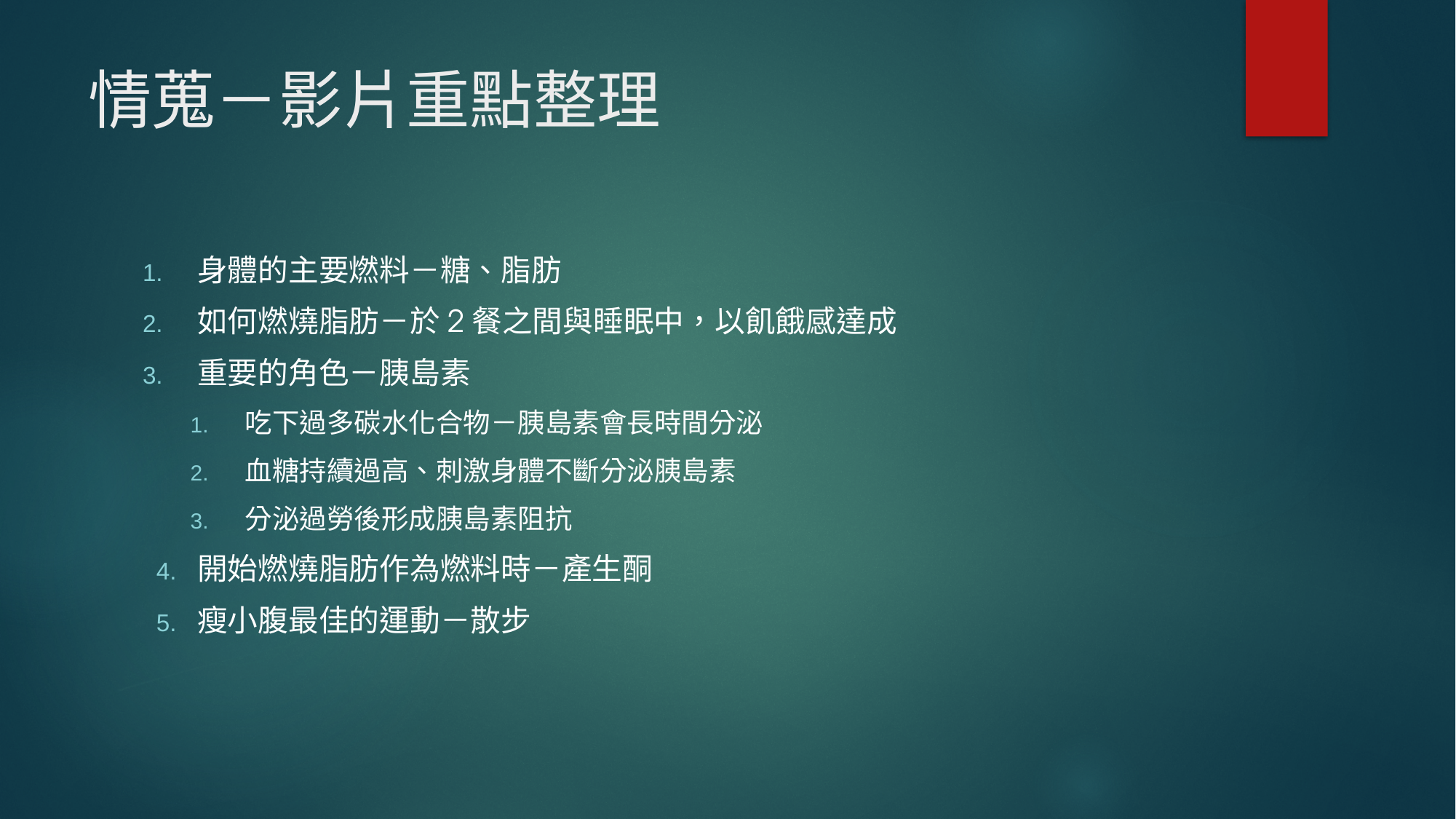

# 情蒐－影片重點整理
身體的主要燃料－糖、脂肪
如何燃燒脂肪－於2餐之間與睡眠中，以飢餓感達成
重要的角色－胰島素
吃下過多碳水化合物－胰島素會長時間分泌
血糖持續過高、刺激身體不斷分泌胰島素
分泌過勞後形成胰島素阻抗
開始燃燒脂肪作為燃料時－產生酮
瘦小腹最佳的運動－散步